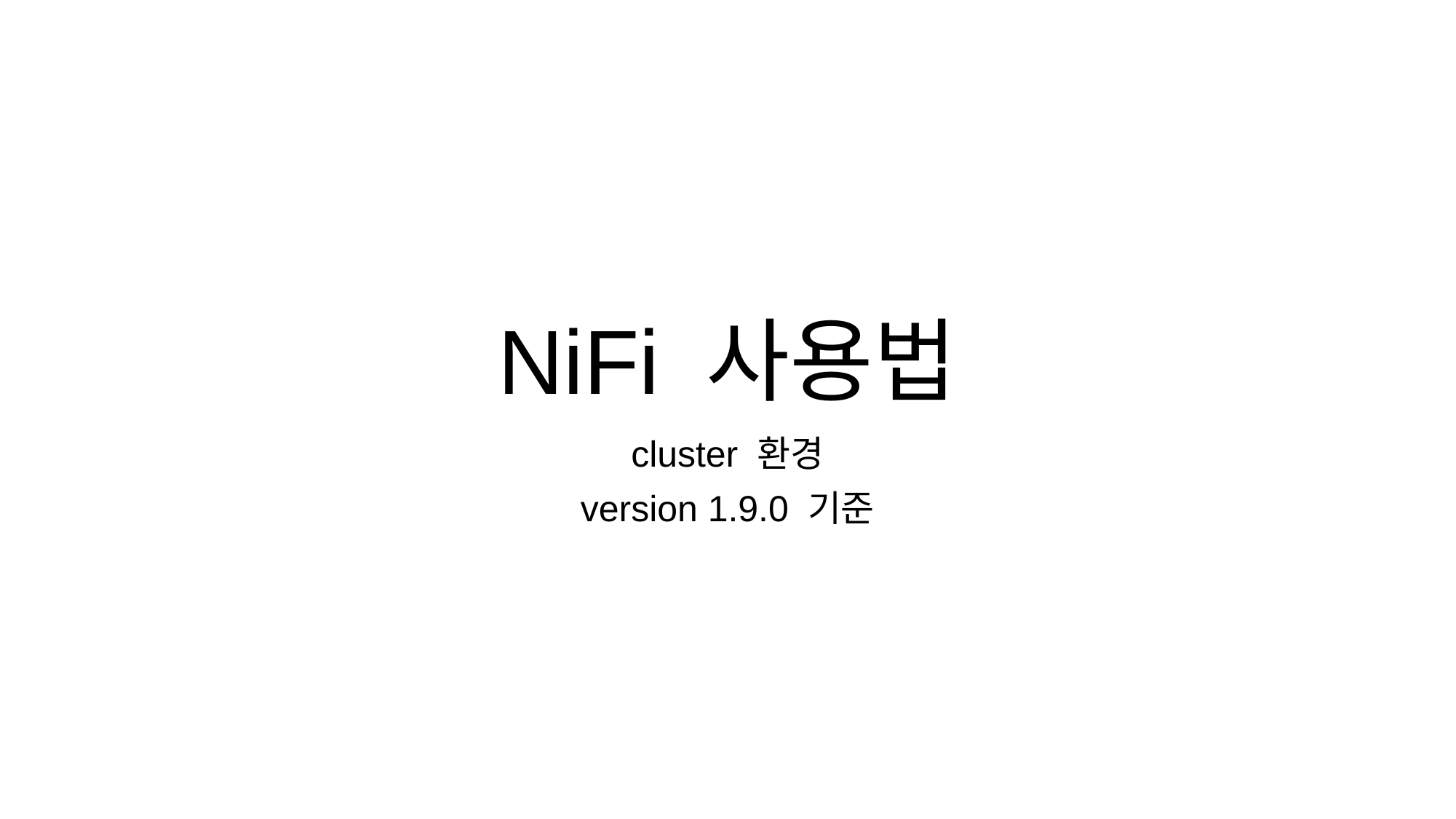

# NiFi 사용법
cluster 환경
version 1.9.0 기준